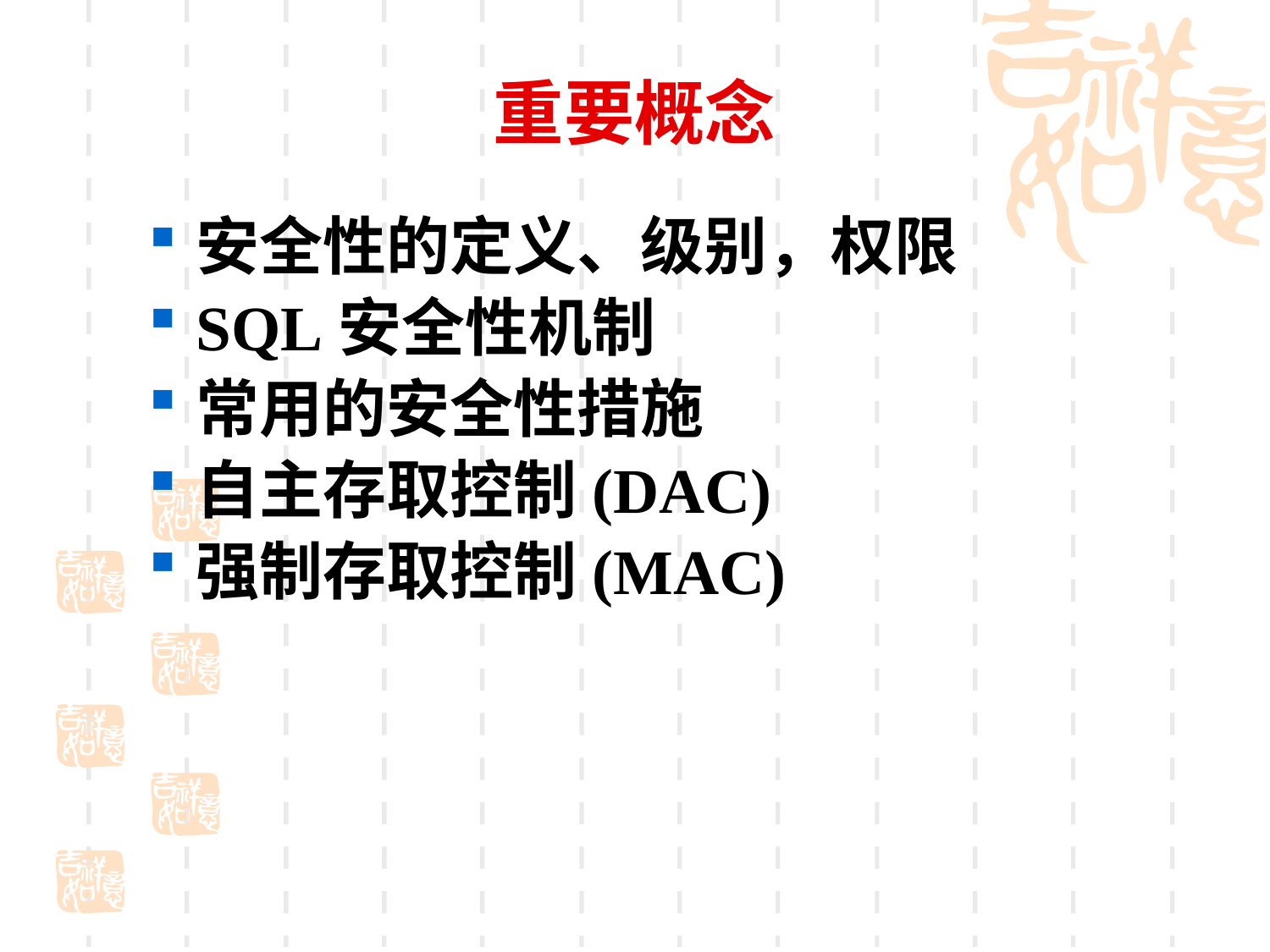

# 重要概念
安全性的定义、级别，权限
SQL安全性机制
常用的安全性措施
自主存取控制(DAC)
强制存取控制(MAC)